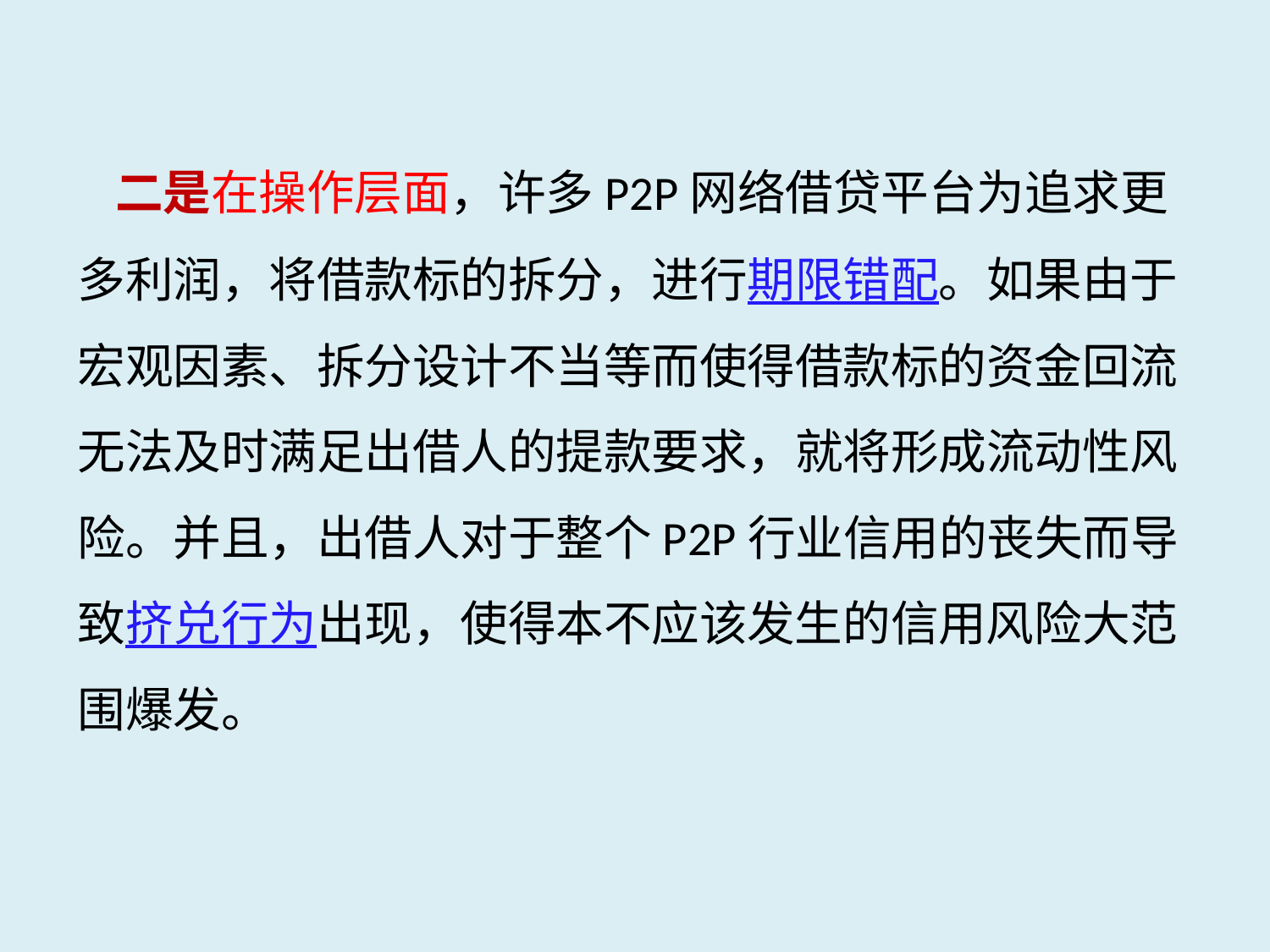

二是在操作层面，许多P2P网络借贷平台为追求更多利润，将借款标的拆分，进行期限错配。如果由于宏观因素、拆分设计不当等而使得借款标的资金回流无法及时满足出借人的提款要求，就将形成流动性风险。并且，出借人对于整个P2P行业信用的丧失而导致挤兑行为出现，使得本不应该发生的信用风险大范围爆发。

21